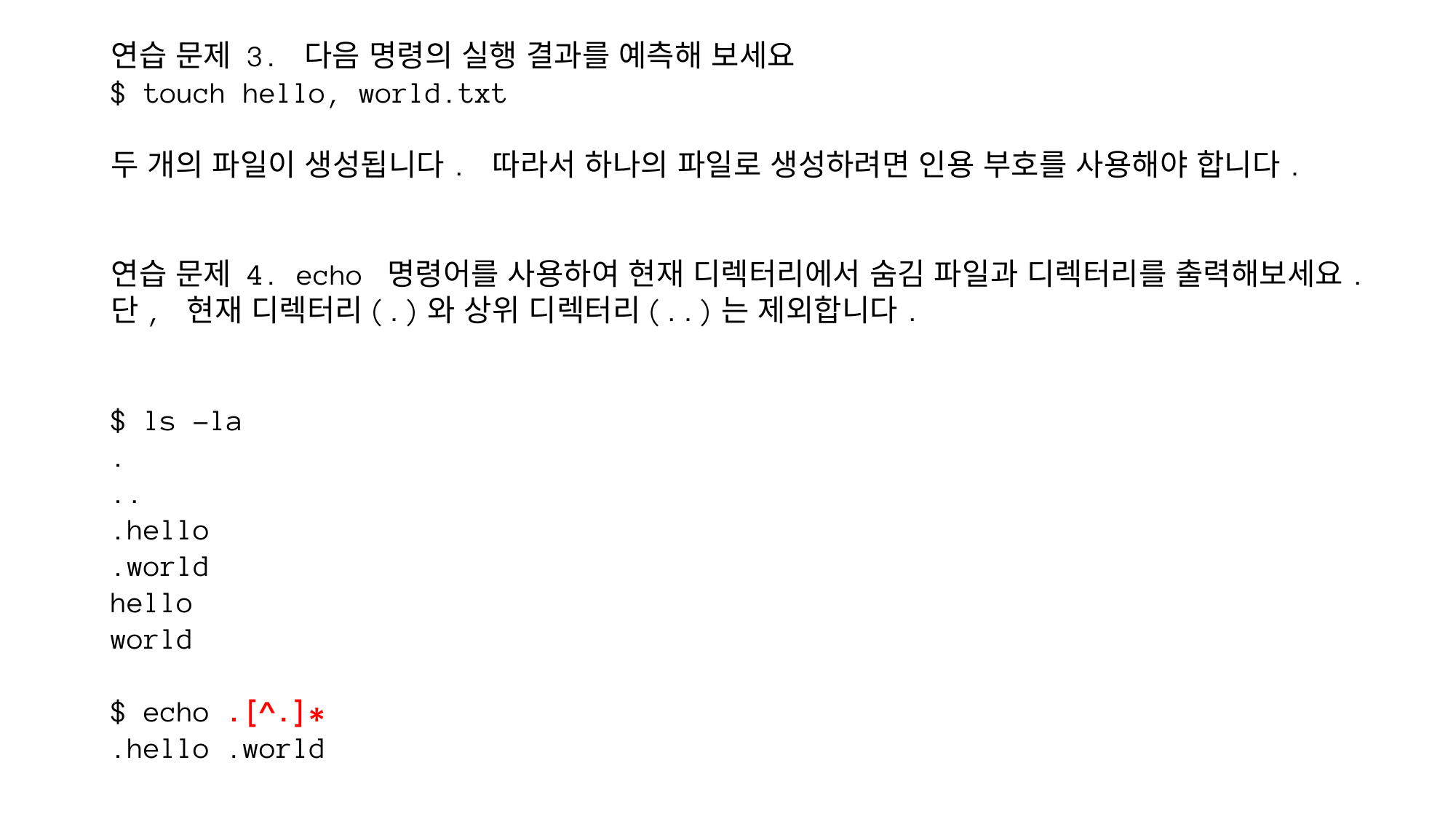

연습 문제 3. 다음 명령의 실행 결과를 예측해 보세요
$ touch hello, world.txt

두 개의 파일이 생성됩니다. 따라서 하나의 파일로 생성하려면 인용 부호를 사용해야 합니다.

연습 문제 4. echo 명령어를 사용하여 현재 디렉터리에서 숨김 파일과 디렉터리를 출력해보세요.
단, 현재 디렉터리(.)와 상위 디렉터리(..)는 제외합니다.

$ ls -la
.
..
.hello
.world
hello
world

$ echo .[^.]*
.hello .world